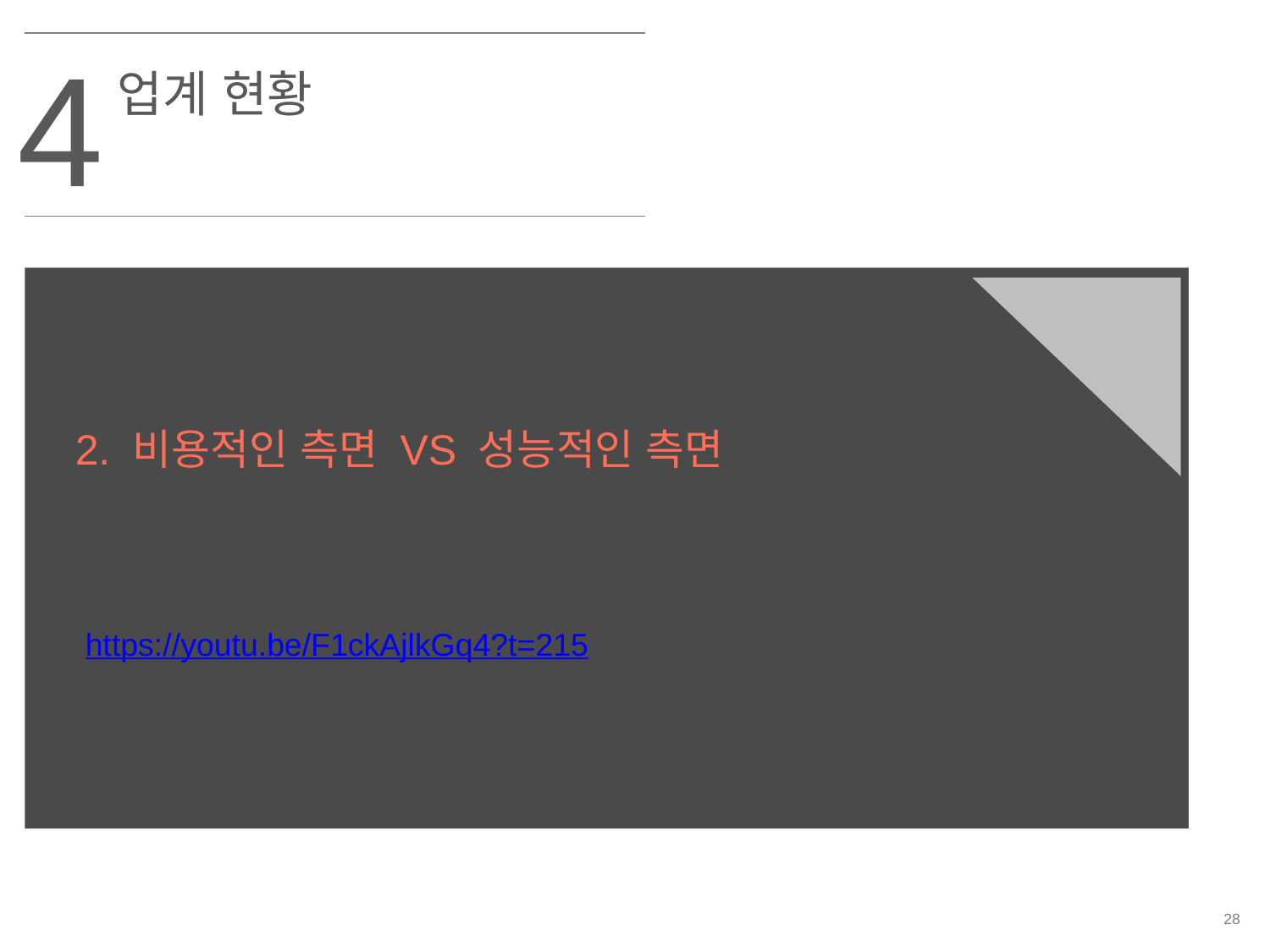

4
업계 현황
https://youtu.be/F1ckAjlkGq4?t=215

2. 비용적인 측면 VS 성능적인 측면